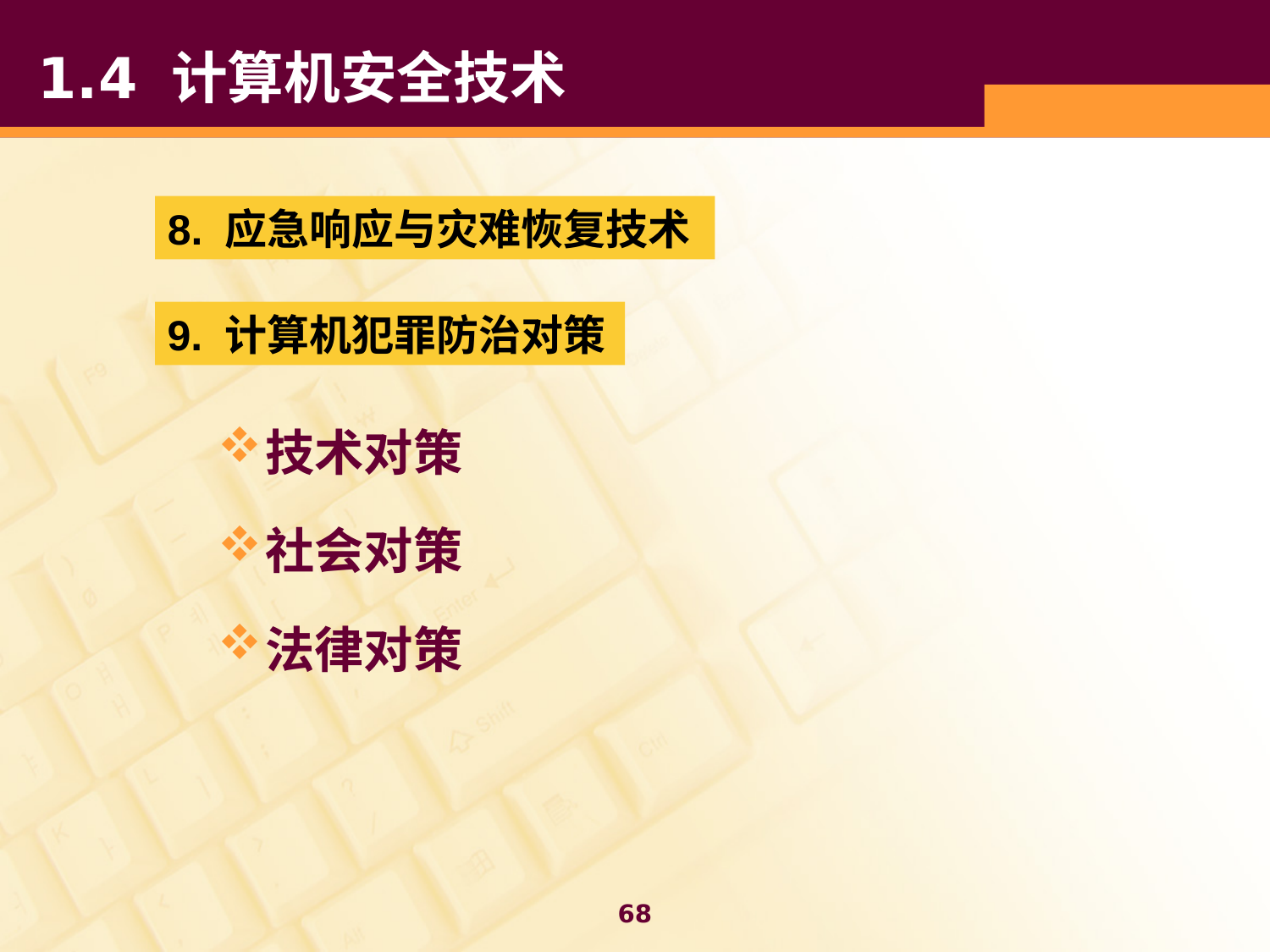

1.4 计算机安全技术

8. 应急响应与灾难恢复技术
9. 计算机犯罪防治对策
技术对策
社会对策
法律对策